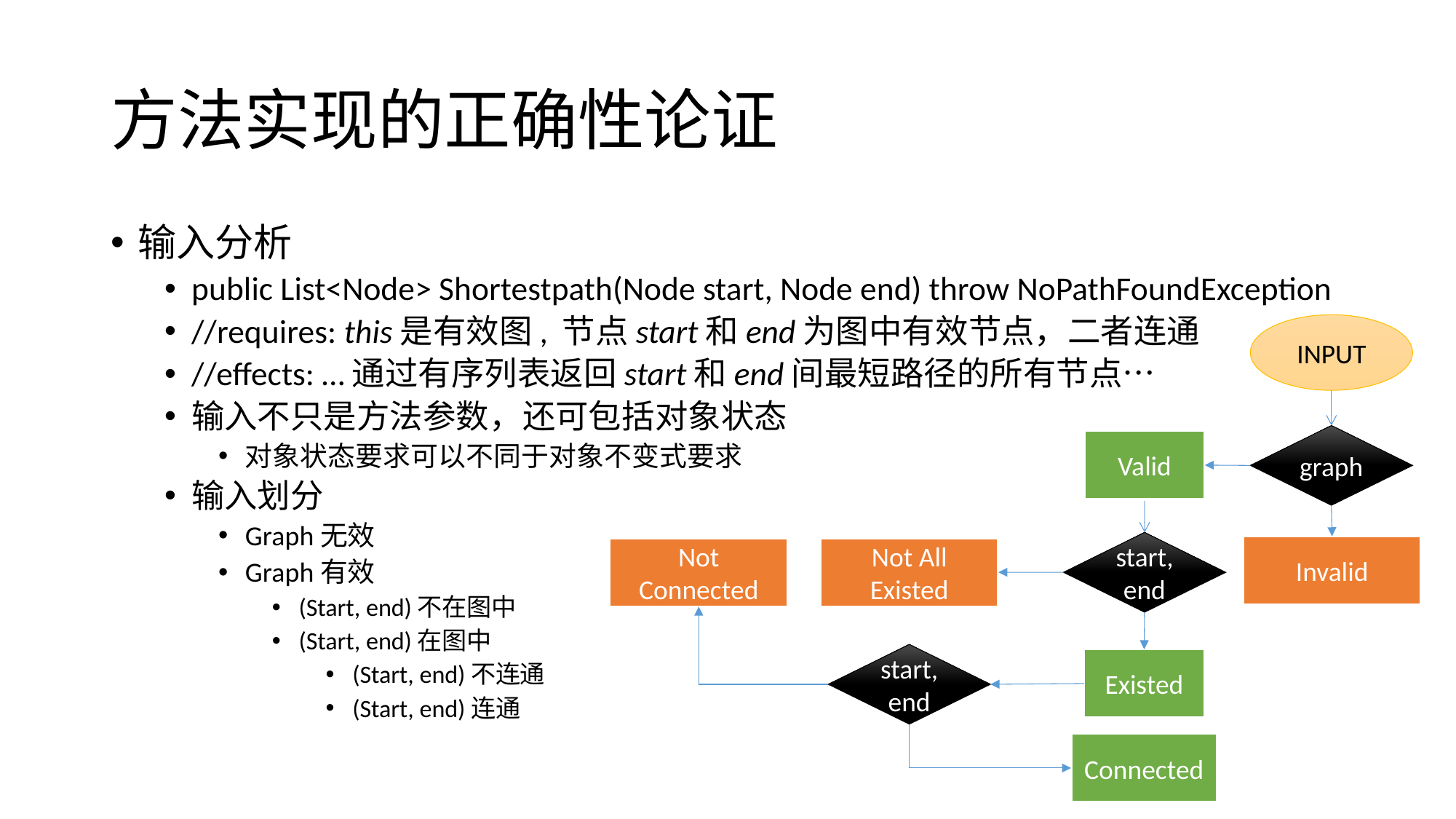

# 方法实现的正确性论证
输入分析
public List<Node> Shortestpath(Node start, Node end) throw NoPathFoundException
//requires: this是有效图, 节点start和end为图中有效节点，二者连通
//effects: …通过有序列表返回start和end间最短路径的所有节点…
输入不只是方法参数，还可包括对象状态
对象状态要求可以不同于对象不变式要求
输入划分
Graph无效
Graph有效
(Start, end)不在图中
(Start, end)在图中
(Start, end)不连通
(Start, end)连通
INPUT
graph
Valid
start, end
Invalid
Not Connected
Not All Existed
start, end
Existed
Connected